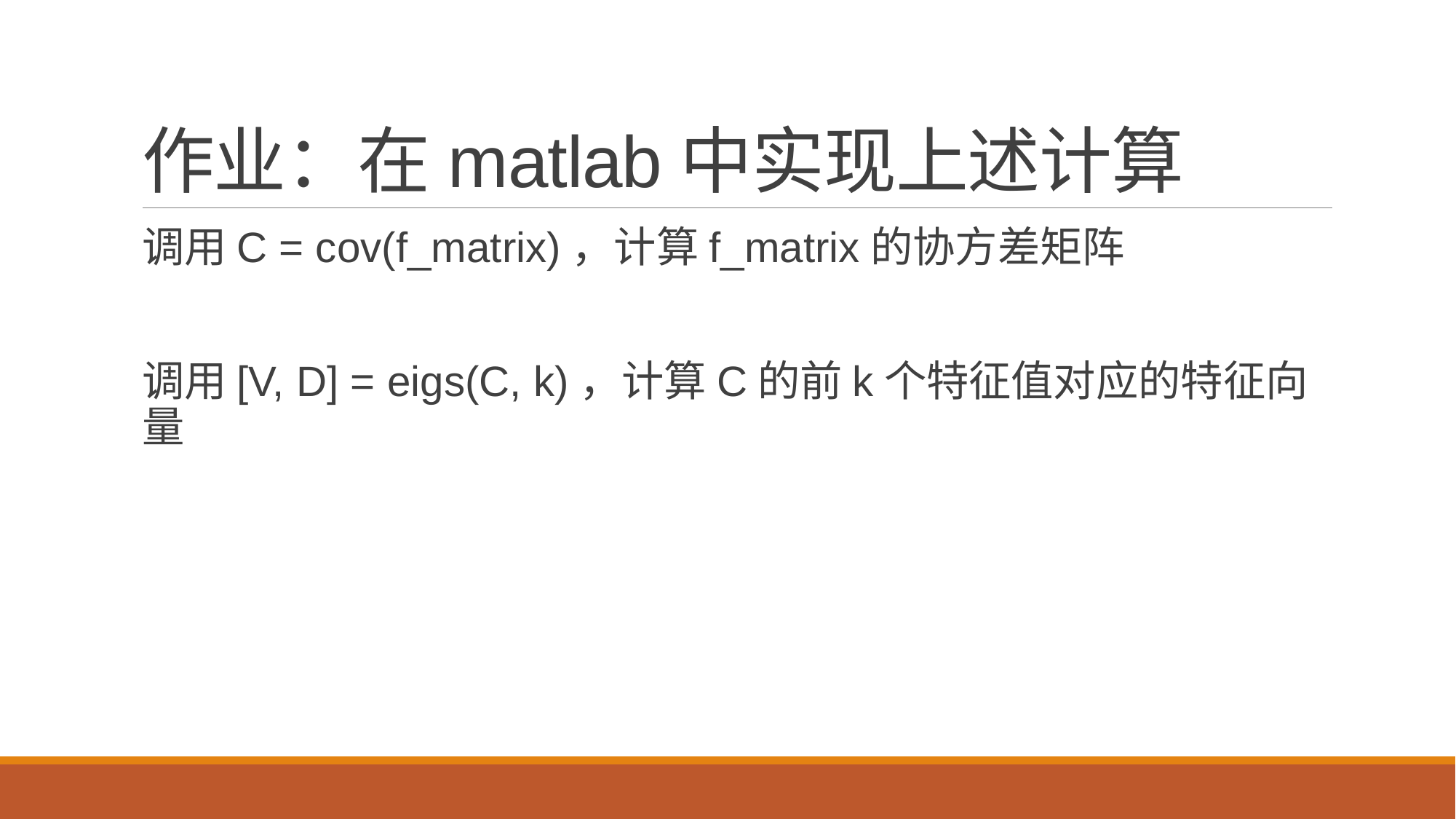

# 作业：在matlab中实现上述计算
调用C = cov(f_matrix)，计算f_matrix的协方差矩阵

调用[V, D] = eigs(C, k)，计算C的前k个特征值对应的特征向量